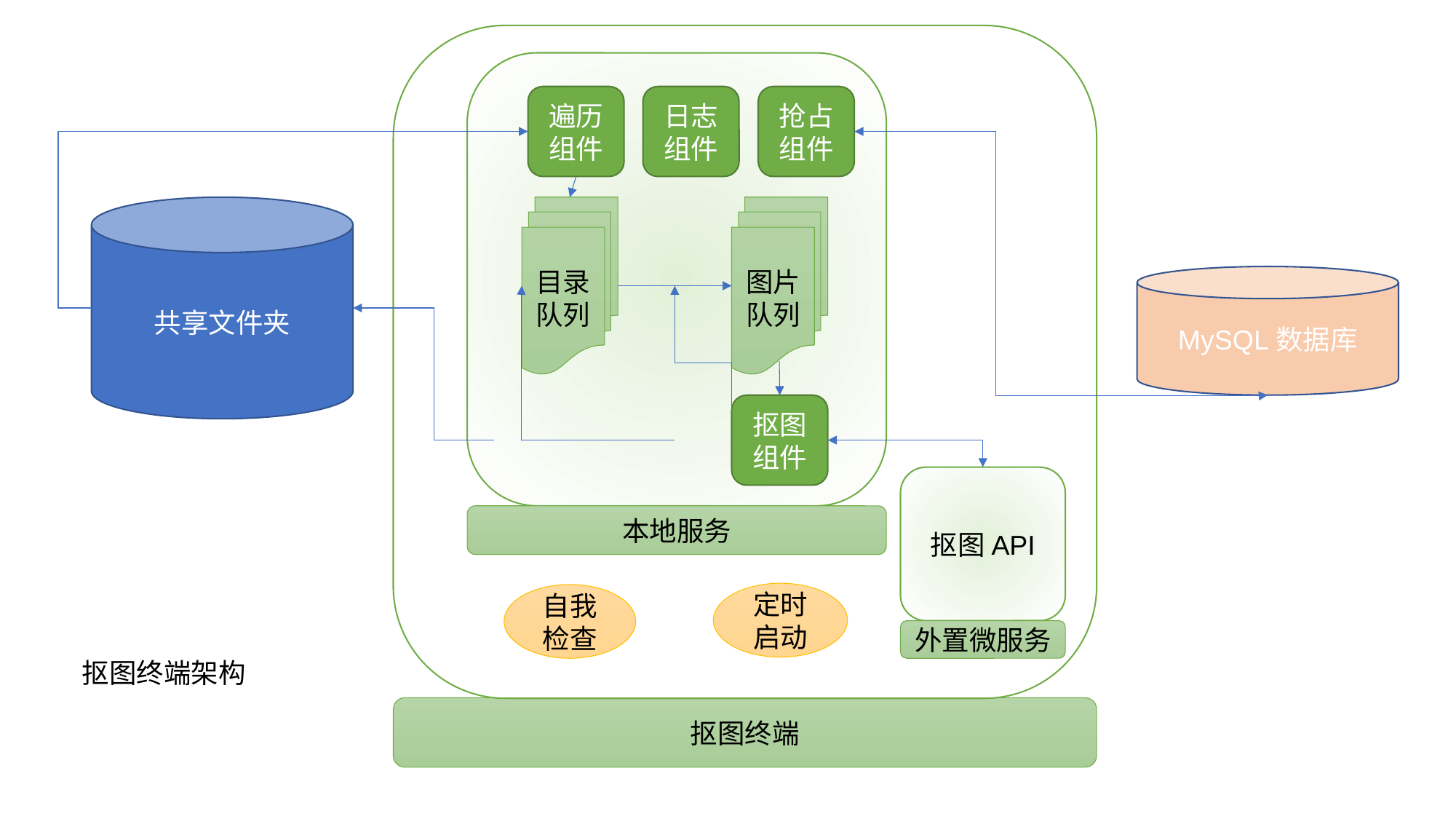

抠图终端

遍历组件
日志组件
抢占组件
目录队列
图片队列
抠图组件
本地服务
共享文件夹
MySQL数据库
抠图API
外置微服务
定时启动
自我检查
抠图终端架构